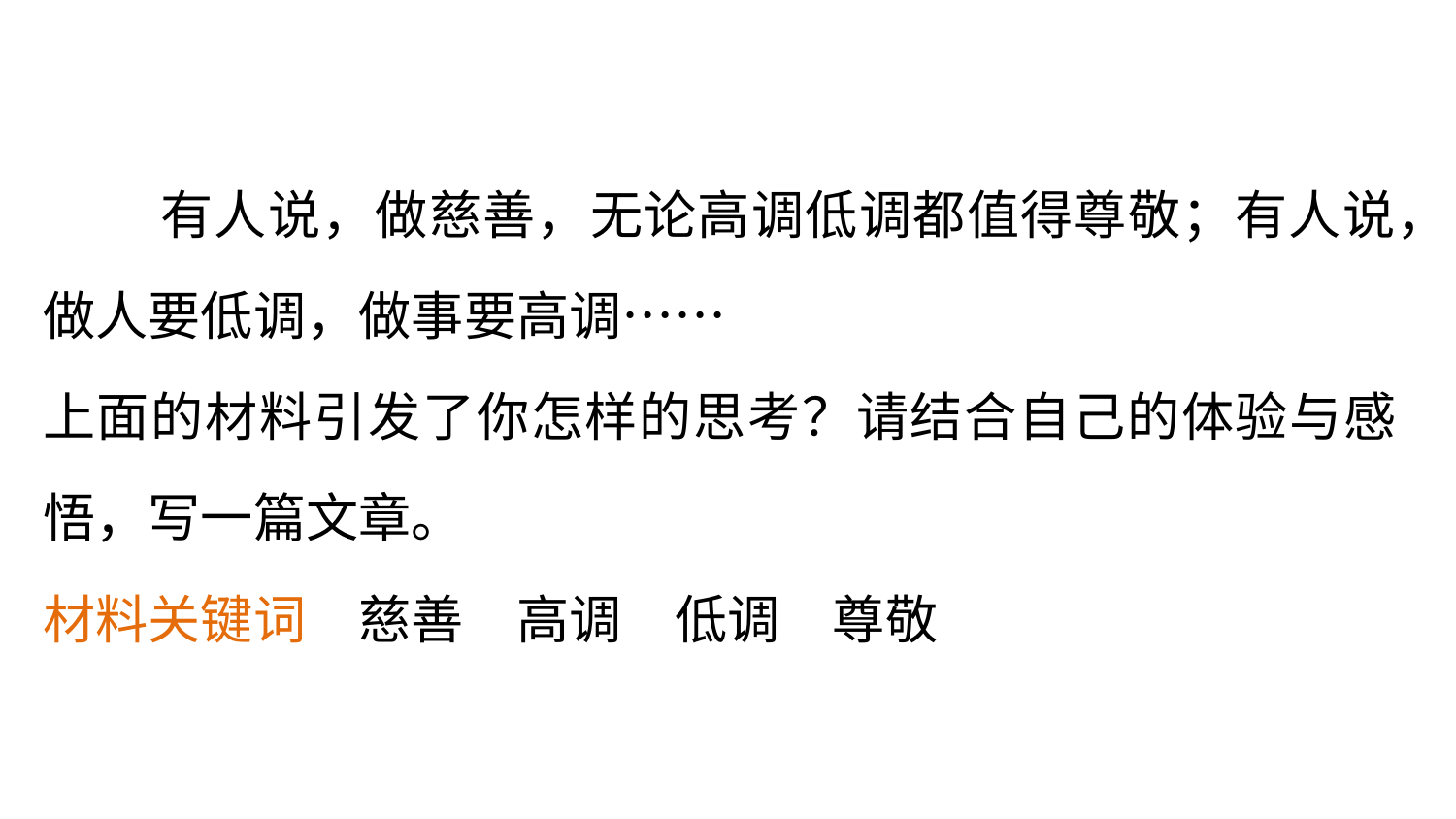

有人说，做慈善，无论高调低调都值得尊敬；有人说，做人要低调，做事要高调……
上面的材料引发了你怎样的思考？请结合自己的体验与感悟，写一篇文章。
材料关键词　慈善　高调　低调　尊敬